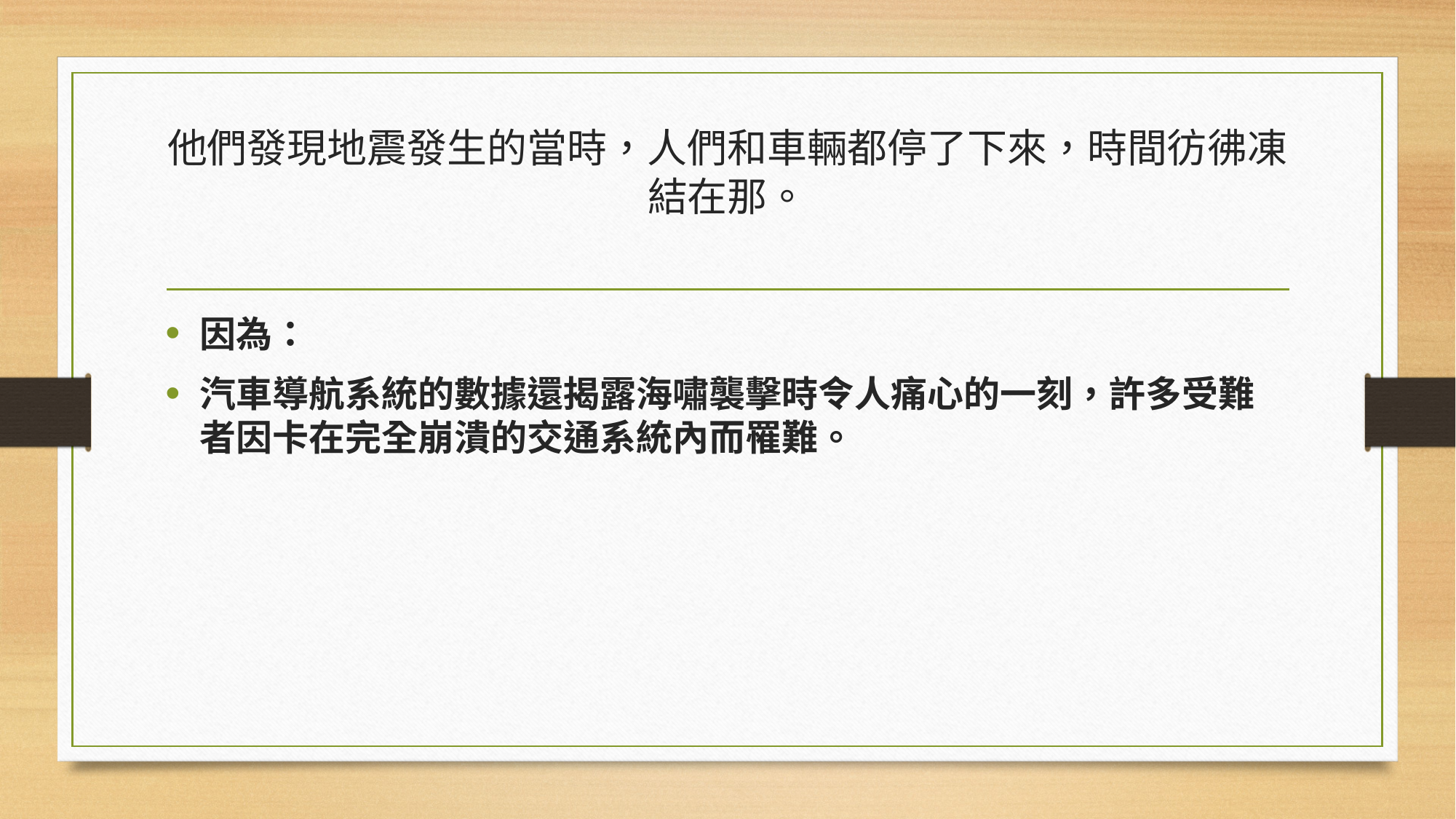

# 他們發現地震發生的當時，人們和車輛都停了下來，時間彷彿凍結在那。
因為：
汽車導航系統的數據還揭露海嘯襲擊時令人痛心的一刻，許多受難者因卡在完全崩潰的交通系統內而罹難。